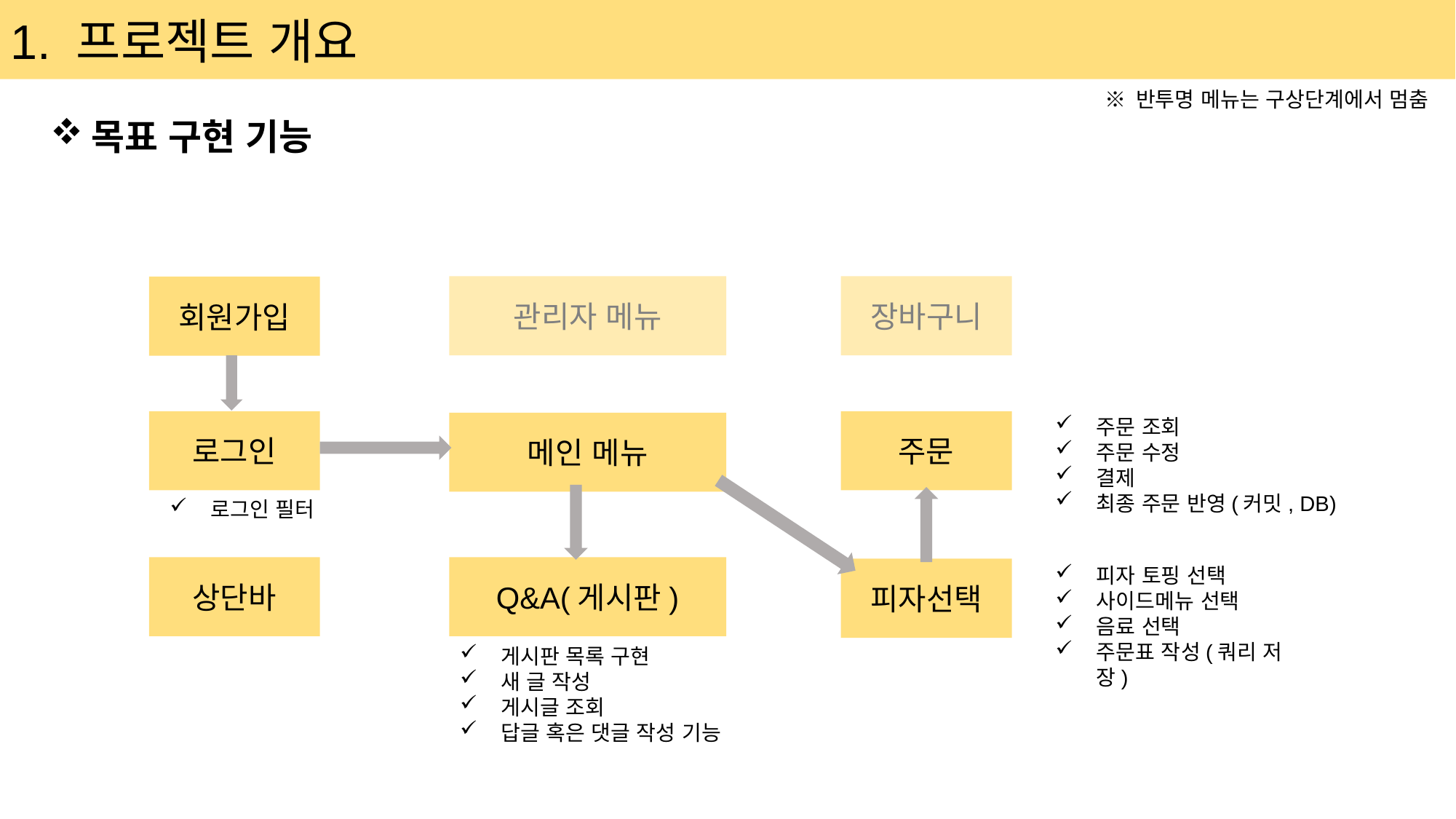

1. 프로젝트 개요
※ 반투명 메뉴는 구상단계에서 멈춤
목표 구현 기능
관리자 메뉴
장바구니
회원가입
주문 조회
주문 수정
결제
최종 주문 반영(커밋, DB)
주문
로그인
메인 메뉴
로그인 필터
상단바
Q&A(게시판)
피자 토핑 선택
사이드메뉴 선택
음료 선택
주문표 작성(쿼리 저장)
피자선택

게시판 목록 구현
새 글 작성
게시글 조회
답글 혹은 댓글 작성 기능